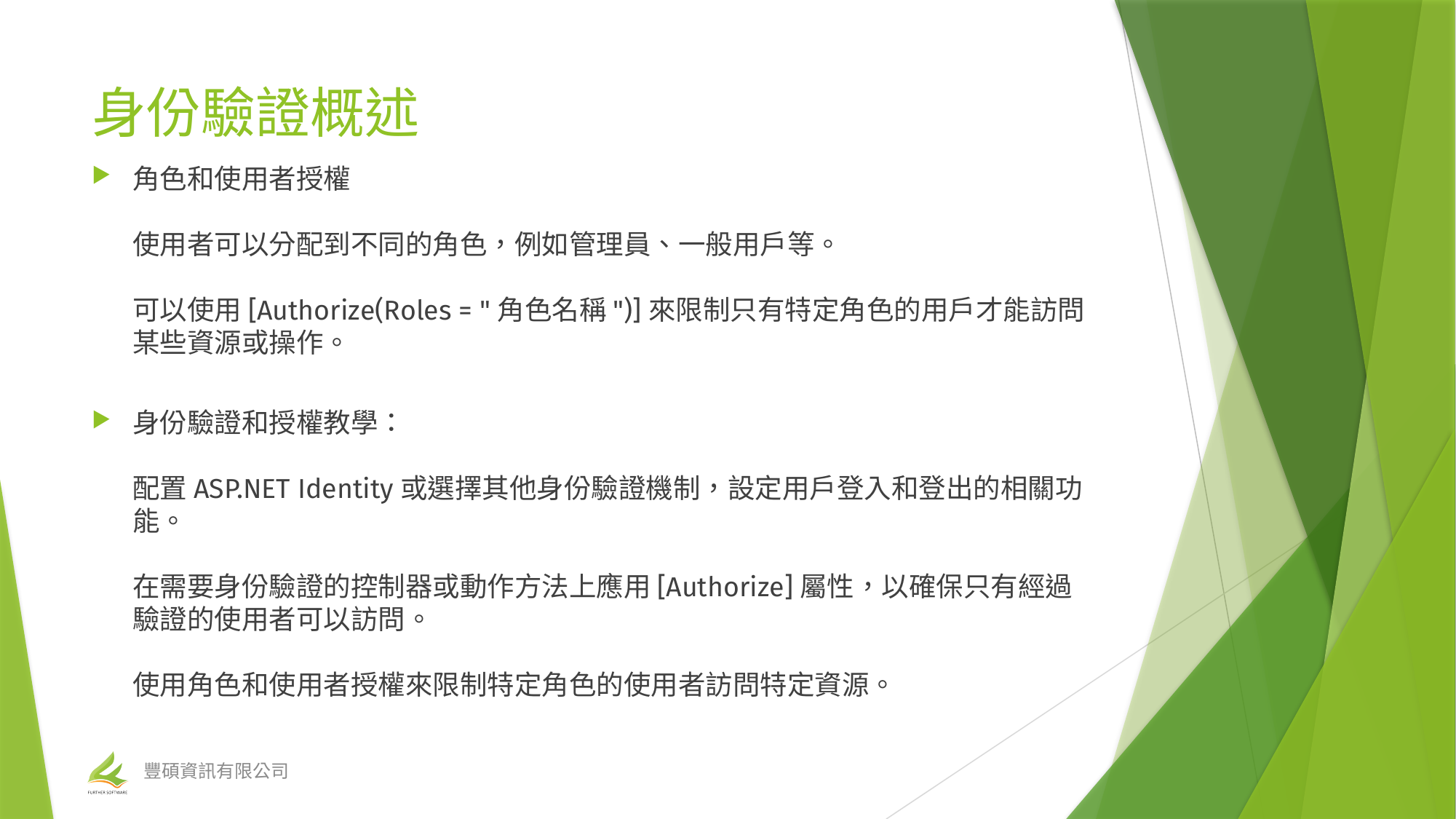

# 身份驗證概述
角色和使用者授權
使用者可以分配到不同的角色，例如管理員、一般用戶等。
可以使用[Authorize(Roles = "角色名稱")]來限制只有特定角色的用戶才能訪問某些資源或操作。
身份驗證和授權教學：
配置ASP.NET Identity或選擇其他身份驗證機制，設定用戶登入和登出的相關功能。
在需要身份驗證的控制器或動作方法上應用[Authorize]屬性，以確保只有經過驗證的使用者可以訪問。
使用角色和使用者授權來限制特定角色的使用者訪問特定資源。
豐碩資訊有限公司